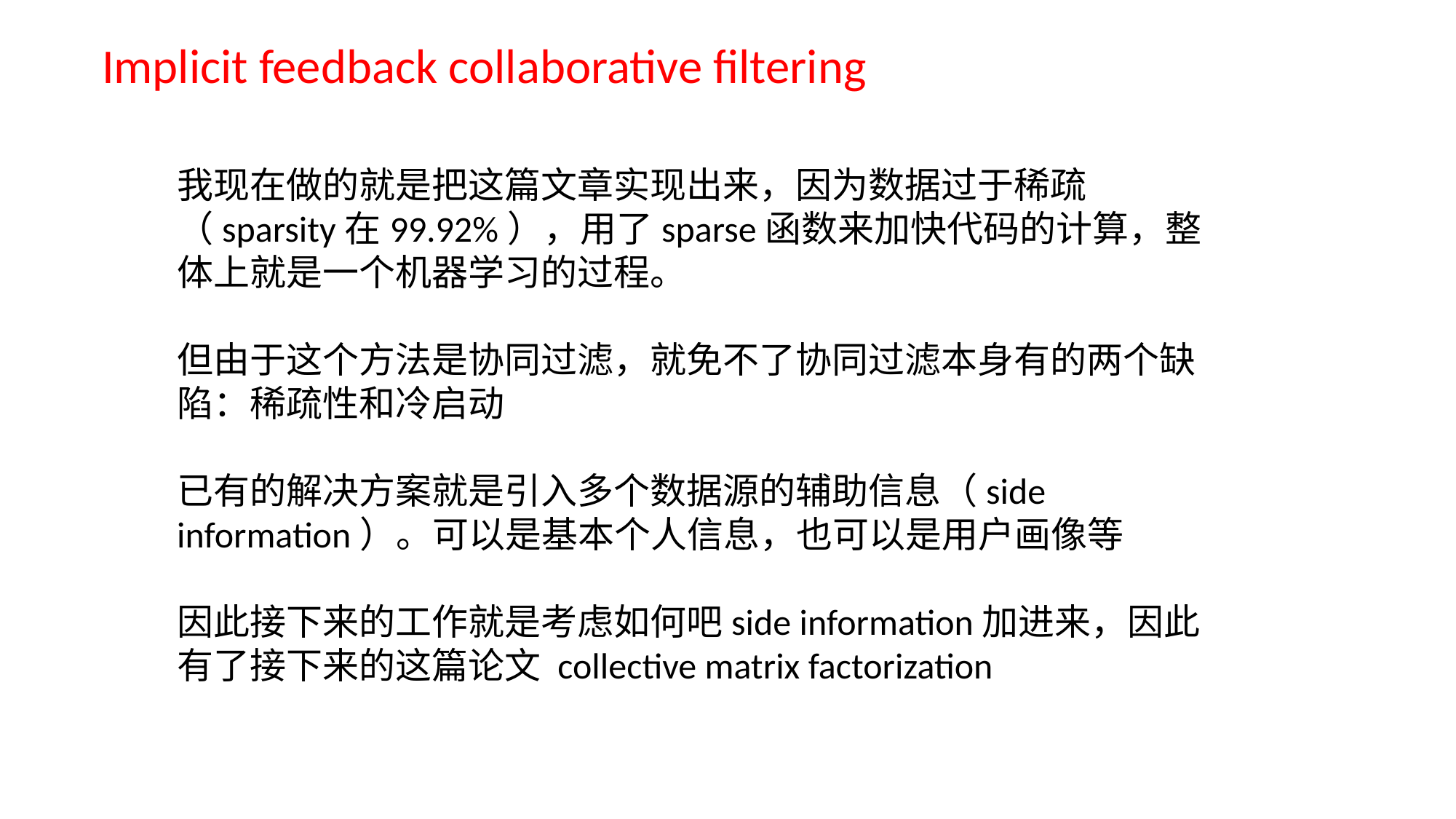

Implicit feedback collaborative filtering
我现在做的就是把这篇文章实现出来，因为数据过于稀疏（sparsity在99.92%），用了sparse函数来加快代码的计算，整体上就是一个机器学习的过程。

但由于这个方法是协同过滤，就免不了协同过滤本身有的两个缺陷：稀疏性和冷启动

已有的解决方案就是引入多个数据源的辅助信息（side information）。可以是基本个人信息，也可以是用户画像等

因此接下来的工作就是考虑如何吧side information加进来，因此有了接下来的这篇论文 collective matrix factorization